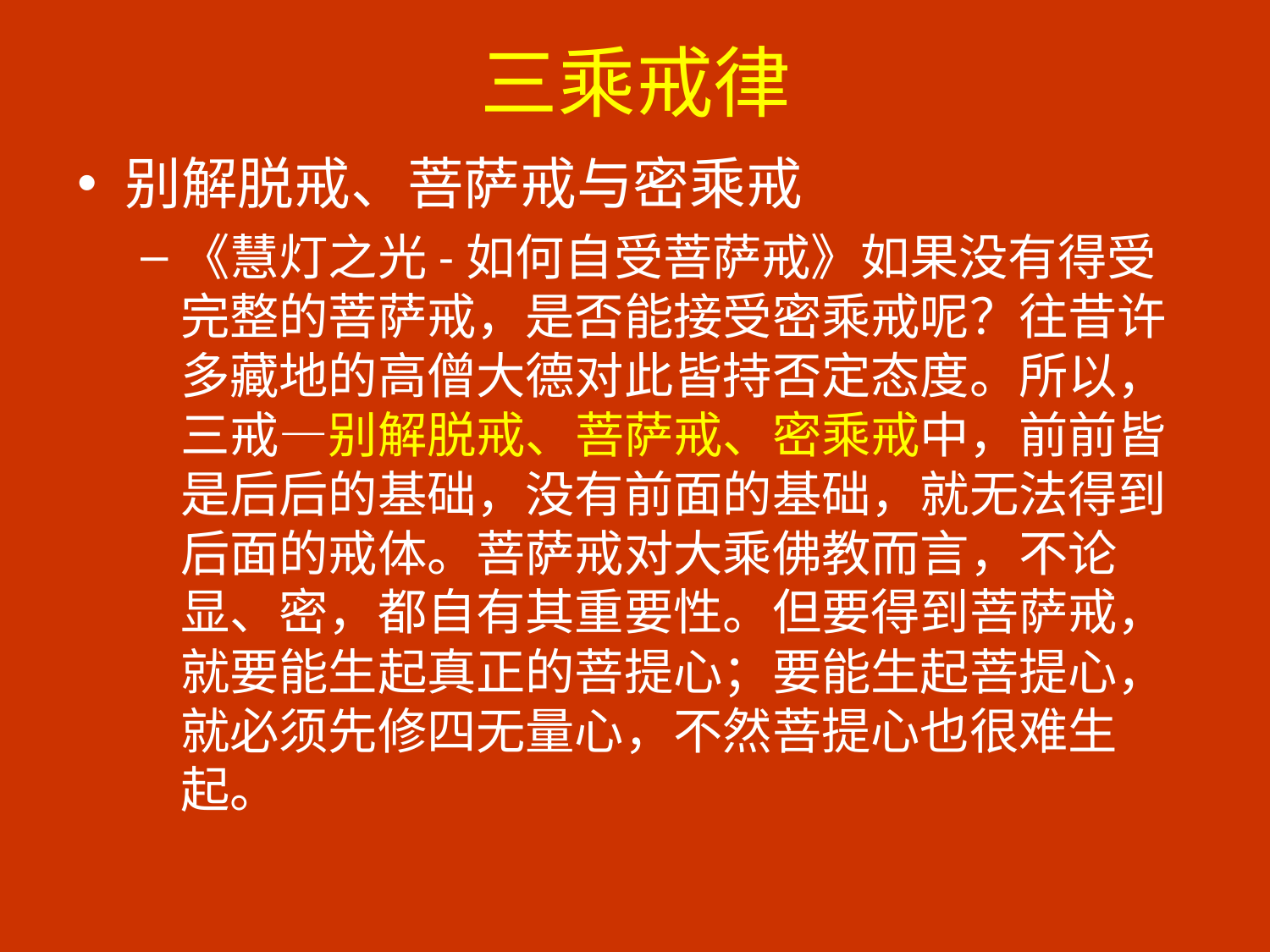

# 三乘戒律
别解脱戒、菩萨戒与密乘戒
《慧灯之光-如何自受菩萨戒》如果没有得受完整的菩萨戒，是否能接受密乘戒呢？往昔许多藏地的高僧大德对此皆持否定态度。所以，三戒—别解脱戒、菩萨戒、密乘戒中，前前皆是后后的基础，没有前面的基础，就无法得到后面的戒体。菩萨戒对大乘佛教而言，不论显、密，都自有其重要性。但要得到菩萨戒，就要能生起真正的菩提心；要能生起菩提心，就必须先修四无量心，不然菩提心也很难生起。